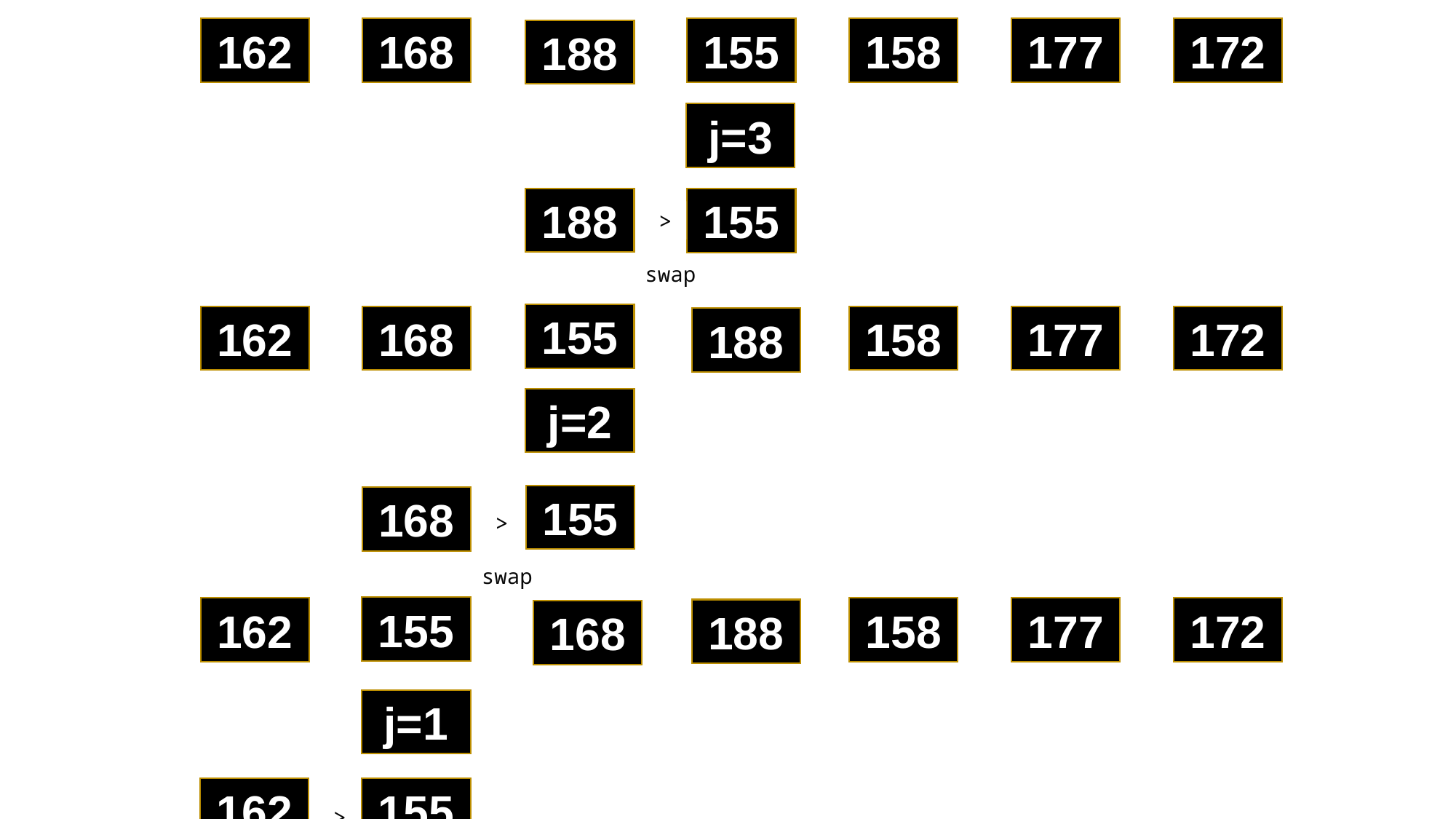

i=3 일때
168
168
155
158
177
172
162
155
158
177
172
162
188
188
j=3
188
155
>
swap
155
168
158
177
172
162
188
j=2
155
168
>
swap
155
158
177
172
162
188
168
j=1
162
155
>
swap
158
177
172
162
188
155
168